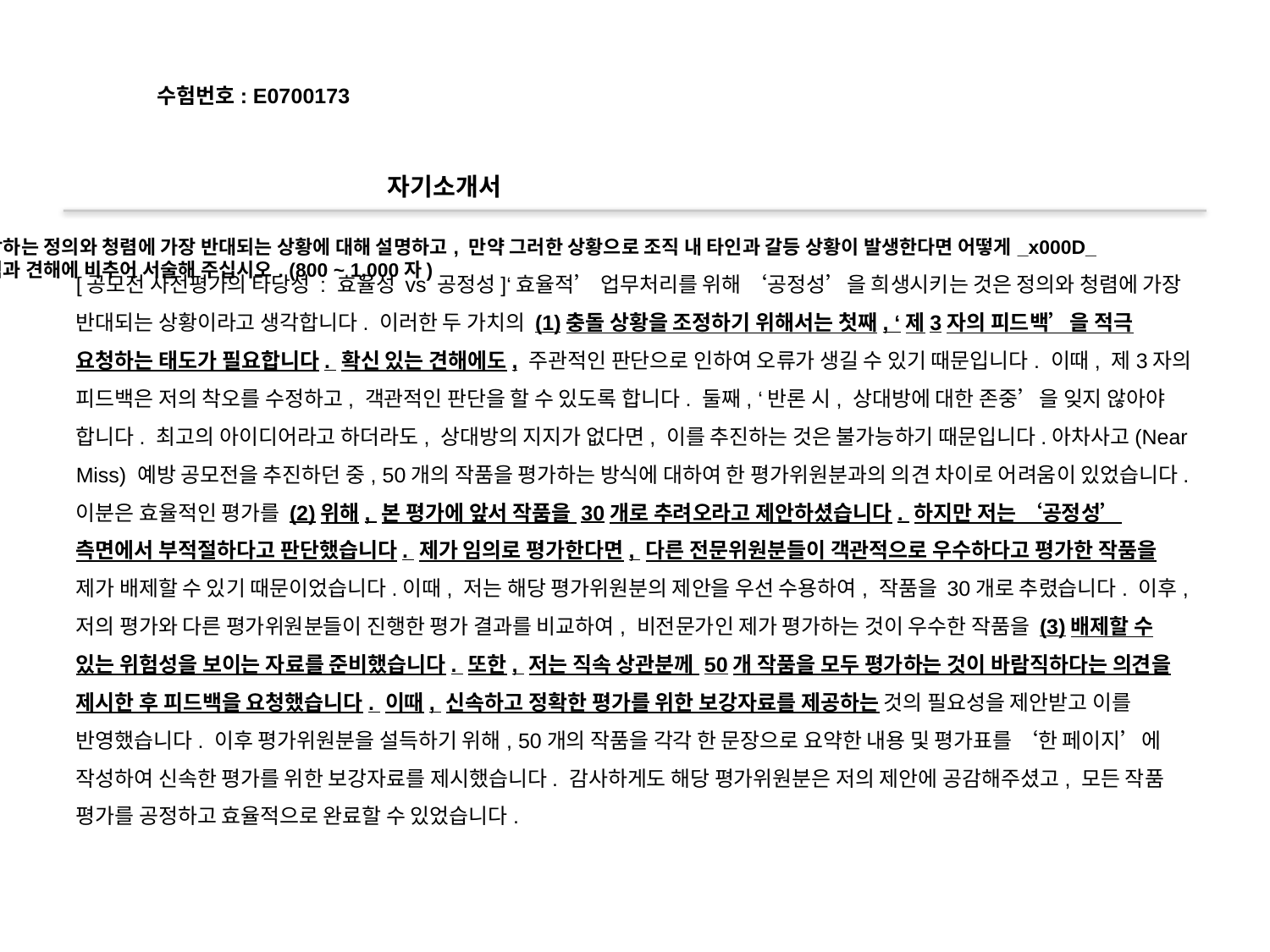

수험번호: E0700173
#

자기소개서

조직 생활에서 본인이 생각하는 정의와 청렴에 가장 반대되는 상황에 대해 설명하고, 만약 그러한 상황으로 조직 내 타인과 갈등 상황이 발생한다면 어떻게_x000D_
대처할 것인지 본인의 경험과 견해에 비추어 서술해 주십시오. (800 ~ 1,000자)

[공모전 사전평가의 타당성 : 효율성 vs 공정성]‘효율적’ 업무처리를 위해 ‘공정성’을 희생시키는 것은 정의와 청렴에 가장 반대되는 상황이라고 생각합니다. 이러한 두 가치의 (1)충돌 상황을 조정하기 위해서는 첫째, ‘제3자의 피드백’을 적극 요청하는 태도가 필요합니다. 확신 있는 견해에도, 주관적인 판단으로 인하여 오류가 생길 수 있기 때문입니다. 이때, 제3자의 피드백은 저의 착오를 수정하고, 객관적인 판단을 할 수 있도록 합니다. 둘째, ‘반론 시, 상대방에 대한 존중’을 잊지 않아야 합니다. 최고의 아이디어라고 하더라도, 상대방의 지지가 없다면, 이를 추진하는 것은 불가능하기 때문입니다.아차사고(Near Miss) 예방 공모전을 추진하던 중, 50개의 작품을 평가하는 방식에 대하여 한 평가위원분과의 의견 차이로 어려움이 있었습니다. 이분은 효율적인 평가를 (2)위해, 본 평가에 앞서 작품을 30개로 추려오라고 제안하셨습니다. 하지만 저는 ‘공정성’ 측면에서 부적절하다고 판단했습니다. 제가 임의로 평가한다면, 다른 전문위원분들이 객관적으로 우수하다고 평가한 작품을 제가 배제할 수 있기 때문이었습니다.이때, 저는 해당 평가위원분의 제안을 우선 수용하여, 작품을 30개로 추렸습니다. 이후, 저의 평가와 다른 평가위원분들이 진행한 평가 결과를 비교하여, 비전문가인 제가 평가하는 것이 우수한 작품을 (3)배제할 수 있는 위험성을 보이는 자료를 준비했습니다. 또한, 저는 직속 상관분께 50개 작품을 모두 평가하는 것이 바람직하다는 의견을 제시한 후 피드백을 요청했습니다. 이때, 신속하고 정확한 평가를 위한 보강자료를 제공하는 것의 필요성을 제안받고 이를 반영했습니다. 이후 평가위원분을 설득하기 위해, 50개의 작품을 각각 한 문장으로 요약한 내용 및 평가표를 ‘한 페이지’에 작성하여 신속한 평가를 위한 보강자료를 제시했습니다. 감사하게도 해당 평가위원분은 저의 제안에 공감해주셨고, 모든 작품 평가를 공정하고 효율적으로 완료할 수 있었습니다.

자기소개서 기반 면접 질문 제안

(1) 공모전 평가 과정에서 제3자의 피드백을 어떻게 활용했나요?
(2) 50개의 작품을 평가하는 방식을 어떻게 개선했나요?
(3) 평가위원을 설득하는 과정에서 어떤 전략을 사용했나요?